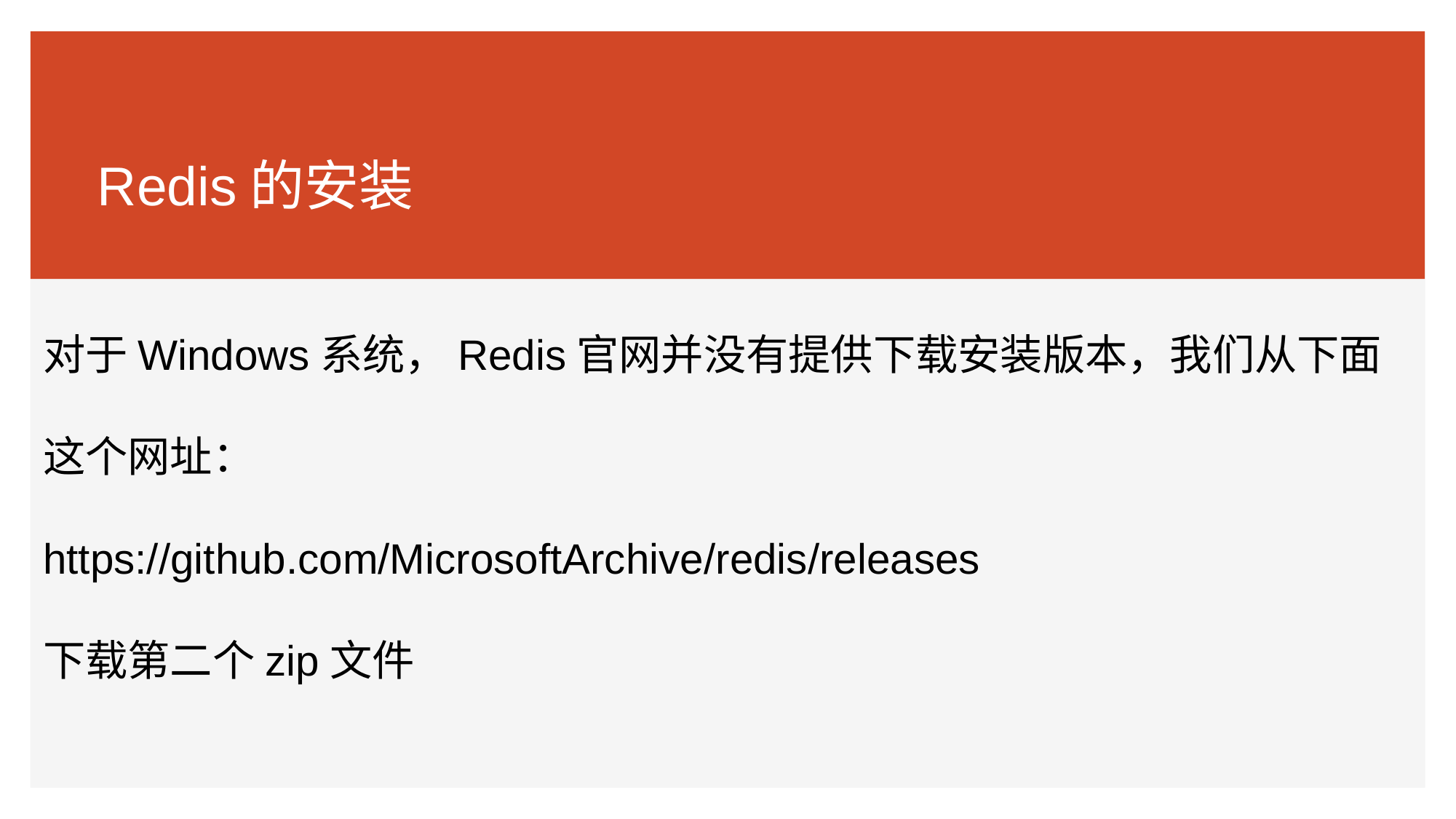

# Redis的安装
对于Windows系统，Redis官网并没有提供下载安装版本，我们从下面这个网址：
https://github.com/MicrosoftArchive/redis/releases
下载第二个zip文件